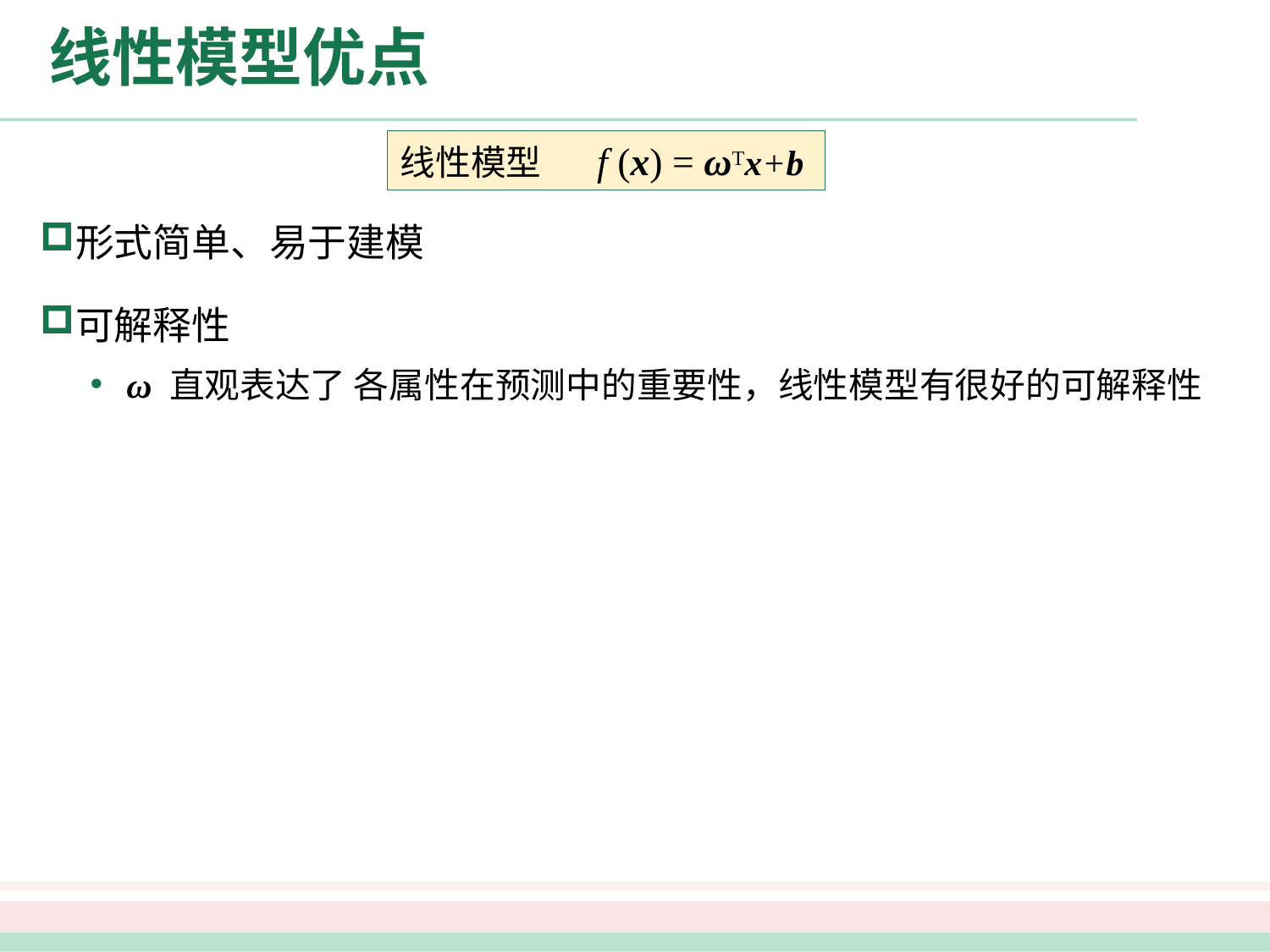

# 线性模型优点
线性模型      f (x) = ωTx+b
形式简单、易于建模
可解释性
ω 直观表达了 各属性在预测中的重要性，线性模型有很好的可解释性